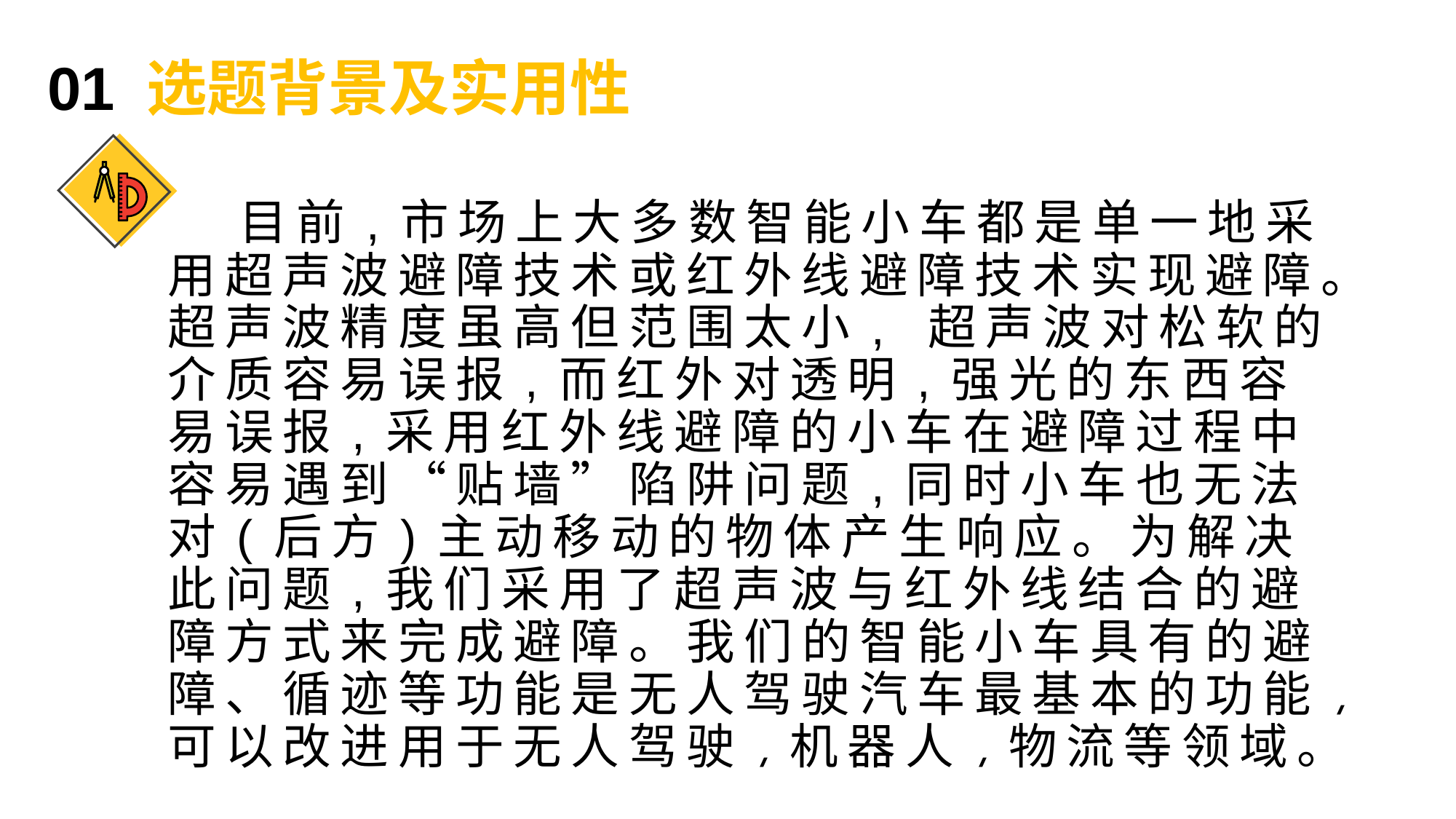

01 选题背景及实用性

# 目前,市场上大多数智能小车都是单一地采用超声波避障技术或红外线避障技术实现避障。超声波精度虽高但范围太小, 超声波对松软的介质容易误报,而红外对透明,强光的东西容易误报,采用红外线避障的小车在避障过程中容易遇到“贴墙”陷阱问题,同时小车也无法对(后方)主动移动的物体产生响应。为解决此问题,我们采用了超声波与红外线结合的避障方式来完成避障。我们的智能小车具有的避障、循迹等功能是无人驾驶汽车最基本的功能,可以改进用于无人驾驶,机器人,物流等领域。